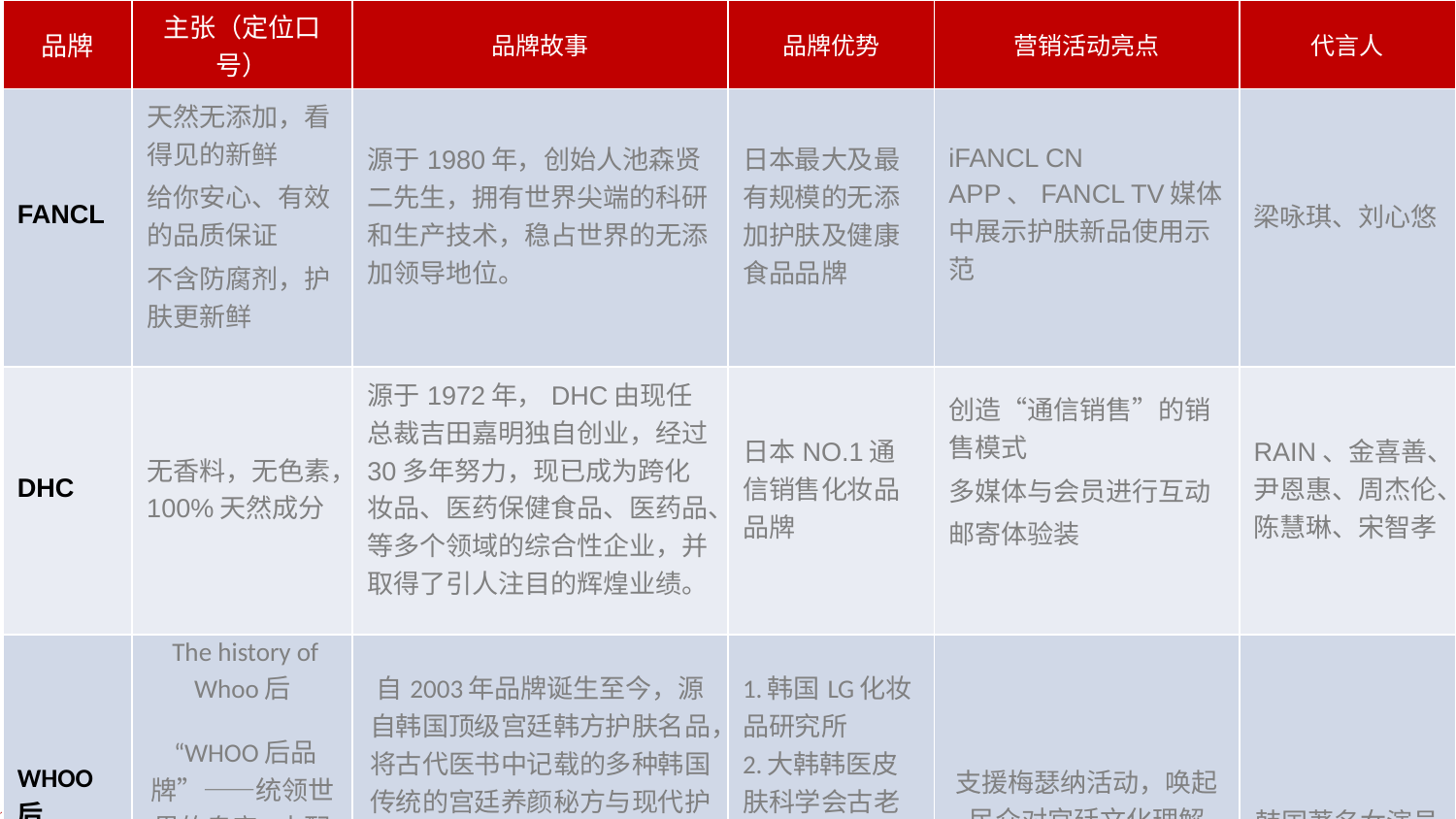

| 品牌 | 主张（定位口号） | 品牌故事 | 品牌优势 | 营销活动亮点 | 代言人 |
| --- | --- | --- | --- | --- | --- |
| FANCL | 天然无添加，看得见的新鲜 给你安心、有效的品质保证 不含防腐剂，护肤更新鲜 | 源于1980年，创始人池森贤二先生，拥有世界尖端的科研和生产技术，稳占世界的无添加领导地位。 | 日本最大及最有规模的无添加护肤及健康食品品牌 | iFANCL CN APP、FANCL TV媒体中展示护肤新品使用示范 | 梁咏琪、刘心悠 |
| DHC | 无香料，无色素，100%天然成分 | 源于1972年，DHC由现任总裁吉田嘉明独自创业，经过30多年努力，现已成为跨化妆品、医药保健食品、医药品、等多个领域的综合性企业，并取得了引人注目的辉煌业绩。 | 日本NO.1通信销售化妆品品牌 | 创造“通信销售”的销售模式 多媒体与会员进行互动 邮寄体验装 | RAIN、金喜善、尹恩惠、周杰伦、陈慧琳、宋智孝 |
| WHOO后 | The history of Whoo后 “WHOO后品牌”——统领世界的皇帝,支配皇帝的皇后,只属于皇后的秘密空间 | 自2003年品牌诞生至今，源自韩国顶级宫廷韩方护肤名品，将古代医书中记载的多种韩国传统的宫廷养颜秘方与现代护肤科技相结合，经过精心研制，诞生了“后”这一奢华美容品牌 | 1.韩国LG化妆品研究所 2.大韩韩医皮肤科学会古老传承 3.宫廷美容秘诀的神秘处方 | 支援梅瑟纳活动，唤起民众对宫廷文化理解 | 韩国著名女演员李英爱 |